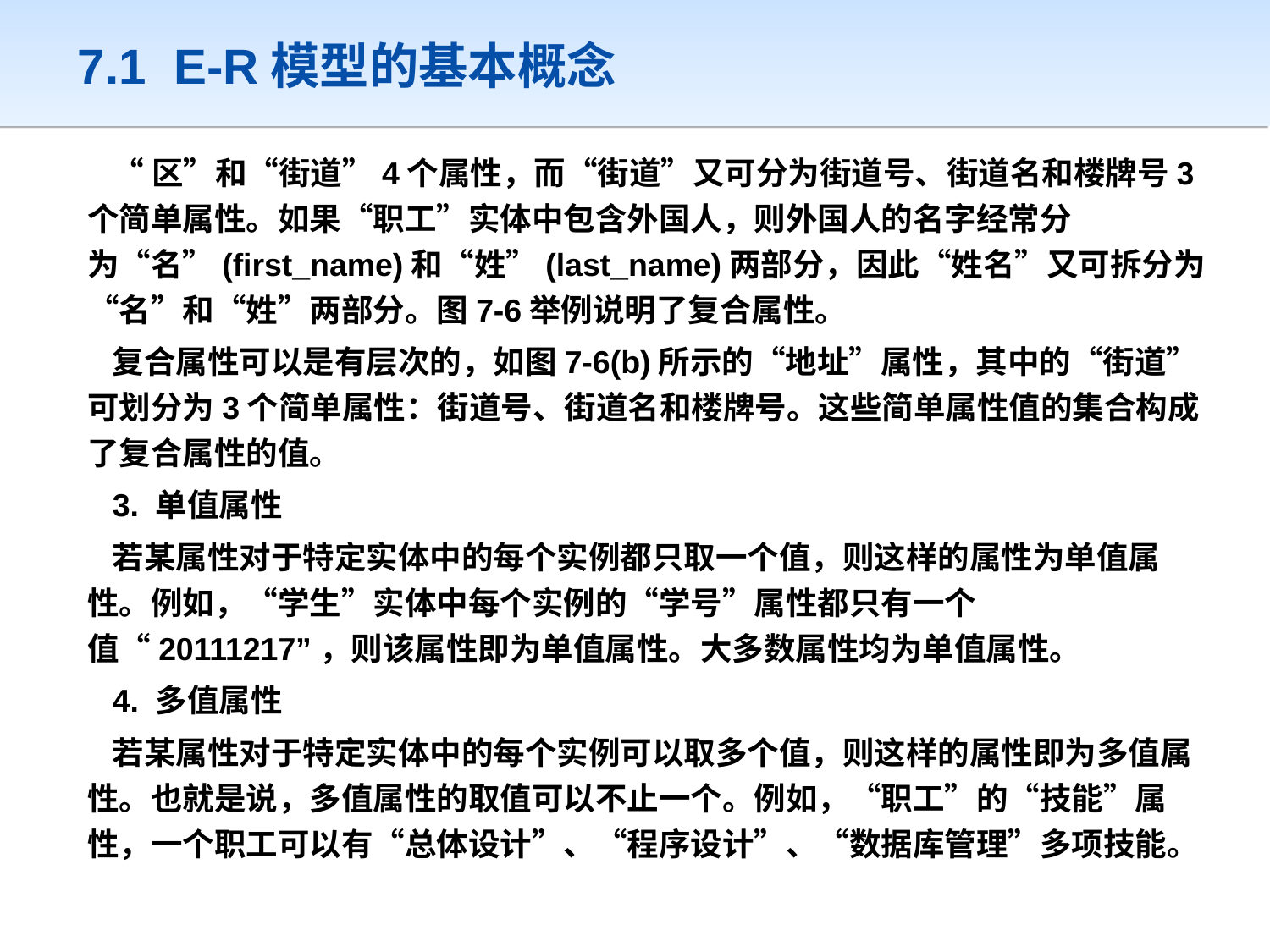

# 7.1  E-R模型的基本概念
“区”和“街道”4个属性，而“街道”又可分为街道号、街道名和楼牌号3个简单属性。如果“职工”实体中包含外国人，则外国人的名字经常分为“名”(first_name)和“姓”(last_name)两部分，因此“姓名”又可拆分为“名”和“姓”两部分。图7-6举例说明了复合属性。
复合属性可以是有层次的，如图7-6(b)所示的“地址”属性，其中的“街道”可划分为3个简单属性：街道号、街道名和楼牌号。这些简单属性值的集合构成了复合属性的值。
3. 单值属性
若某属性对于特定实体中的每个实例都只取一个值，则这样的属性为单值属性。例如，“学生”实体中每个实例的“学号”属性都只有一个值“20111217”，则该属性即为单值属性。大多数属性均为单值属性。
4. 多值属性
若某属性对于特定实体中的每个实例可以取多个值，则这样的属性即为多值属性。也就是说，多值属性的取值可以不止一个。例如，“职工”的“技能”属性，一个职工可以有“总体设计”、“程序设计”、“数据库管理”多项技能。